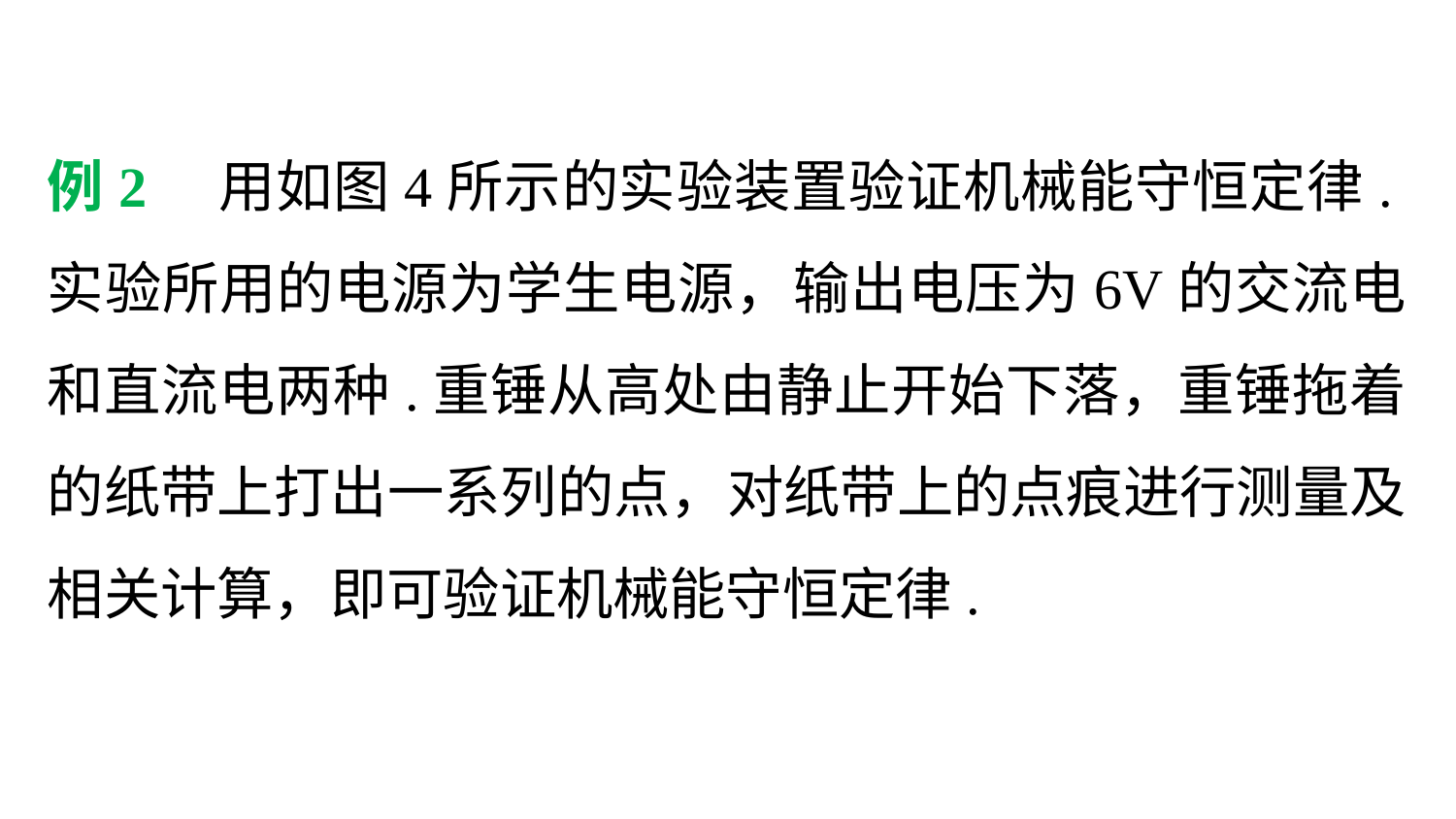

例2　用如图4所示的实验装置验证机械能守恒定律.实验所用的电源为学生电源，输出电压为6V的交流电和直流电两种.重锤从高处由静止开始下落，重锤拖着的纸带上打出一系列的点，对纸带上的点痕进行测量及相关计算，即可验证机械能守恒定律.